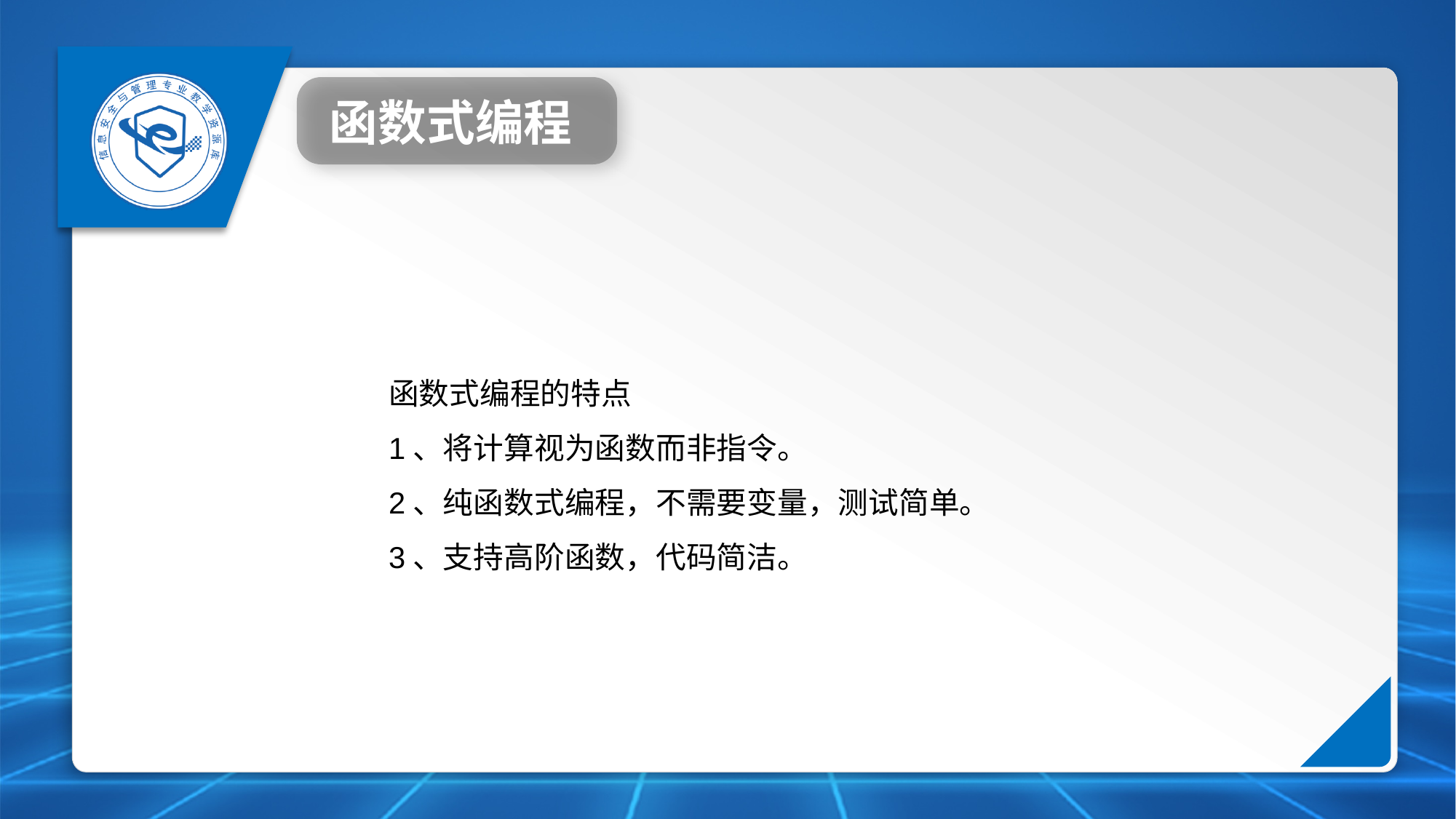

函数式编程
函数式编程的特点
1、将计算视为函数而非指令。
2、纯函数式编程，不需要变量，测试简单。
3、支持高阶函数，代码简洁。